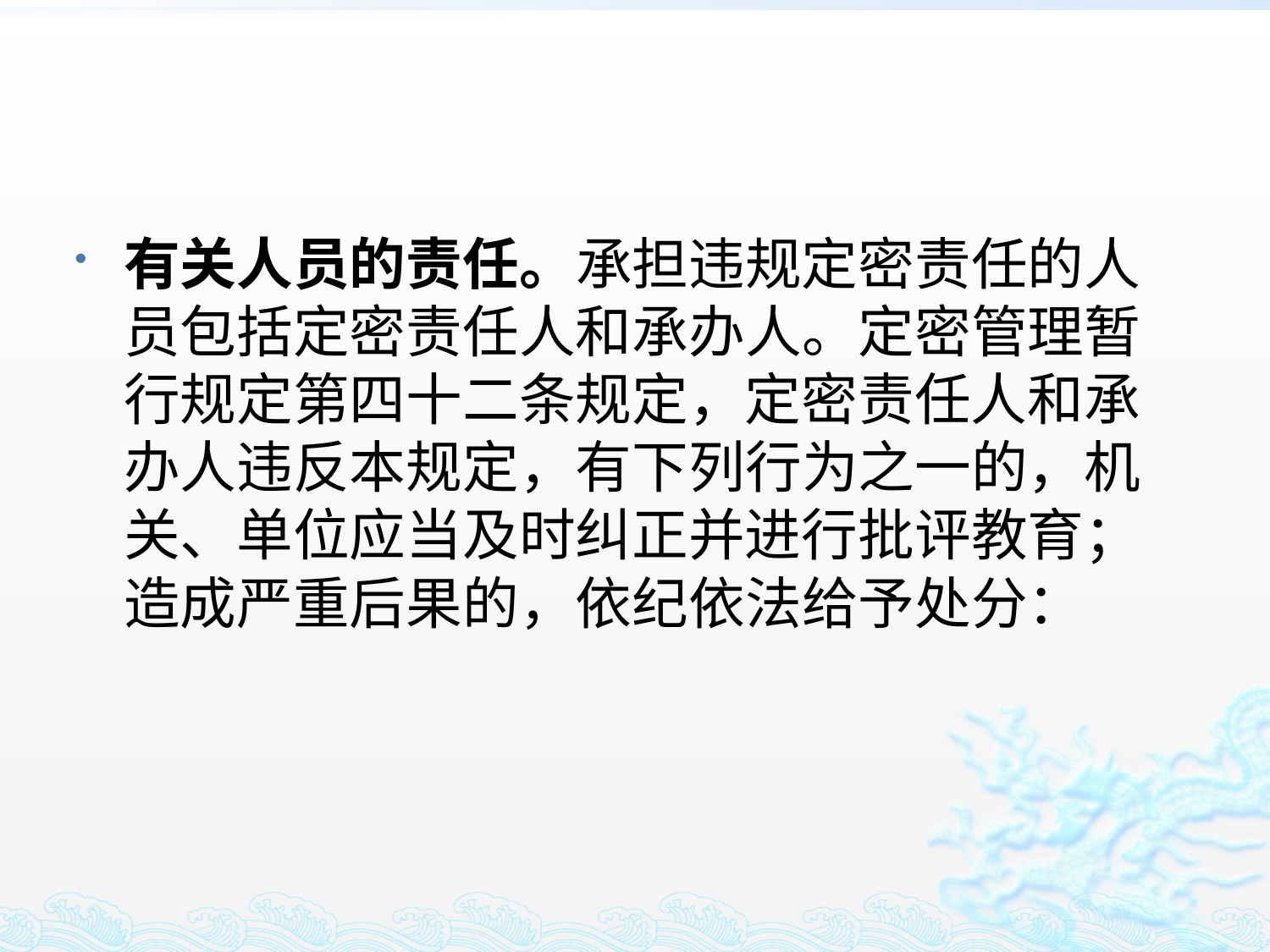

#
有关人员的责任。承担违规定密责任的人员包括定密责任人和承办人。定密管理暂行规定第四十二条规定，定密责任人和承办人违反本规定，有下列行为之一的，机关、单位应当及时纠正并进行批评教育；造成严重后果的，依纪依法给予处分：